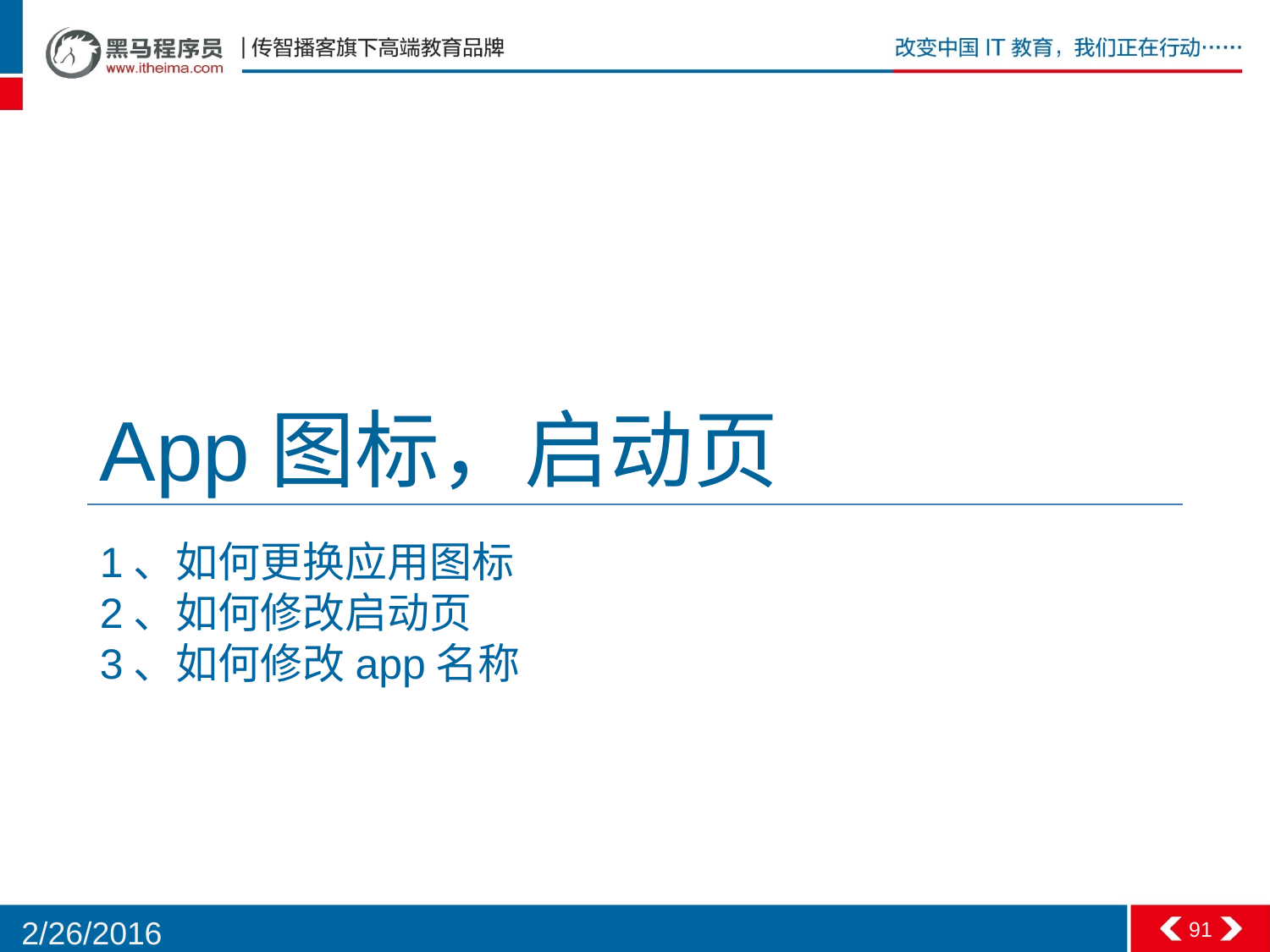

# App图标，启动页
1、如何更换应用图标
2、如何修改启动页
3、如何修改app名称
91

2/26/2016